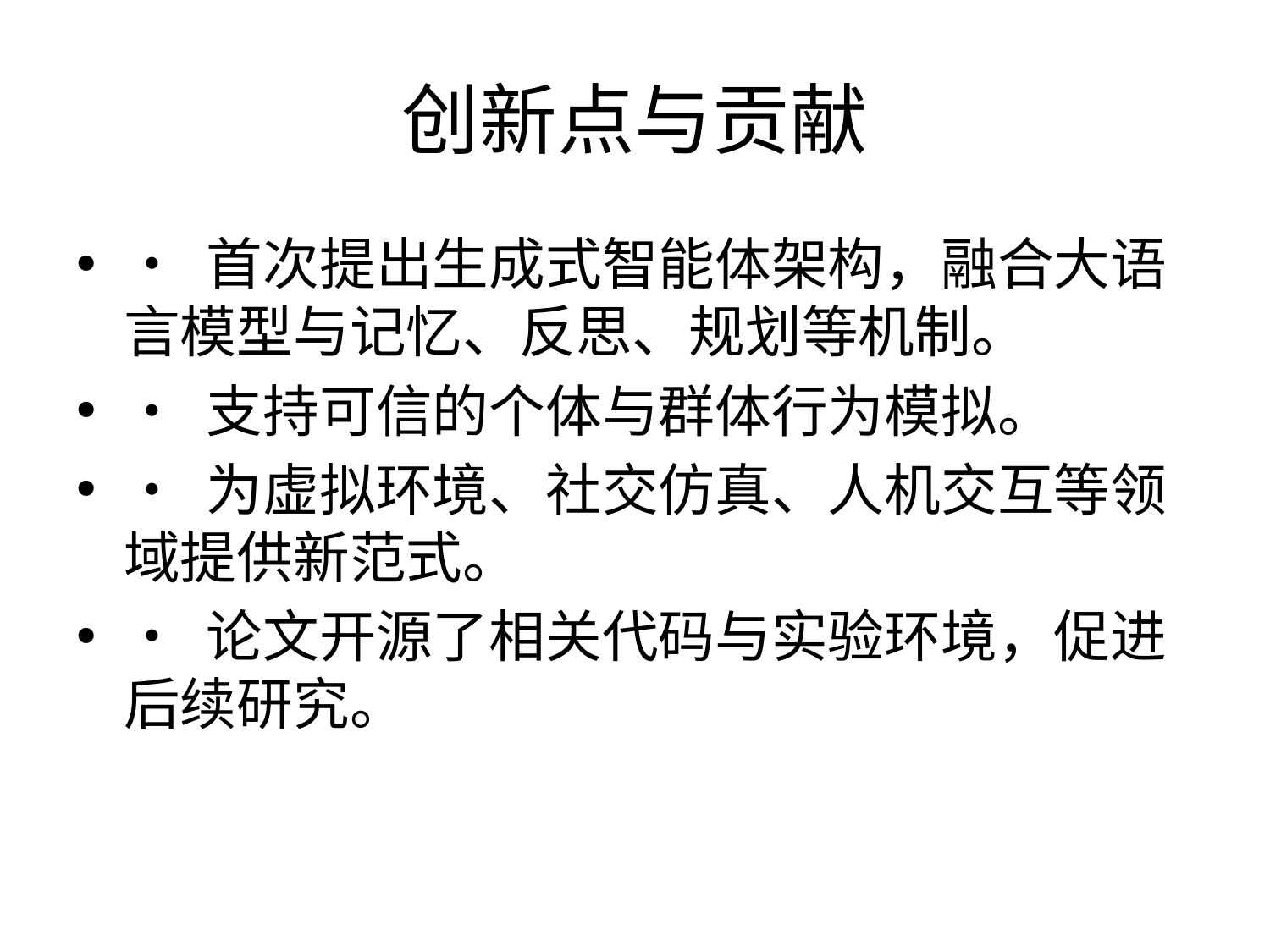

# 创新点与贡献
• 首次提出生成式智能体架构，融合大语言模型与记忆、反思、规划等机制。
• 支持可信的个体与群体行为模拟。
• 为虚拟环境、社交仿真、人机交互等领域提供新范式。
• 论文开源了相关代码与实验环境，促进后续研究。